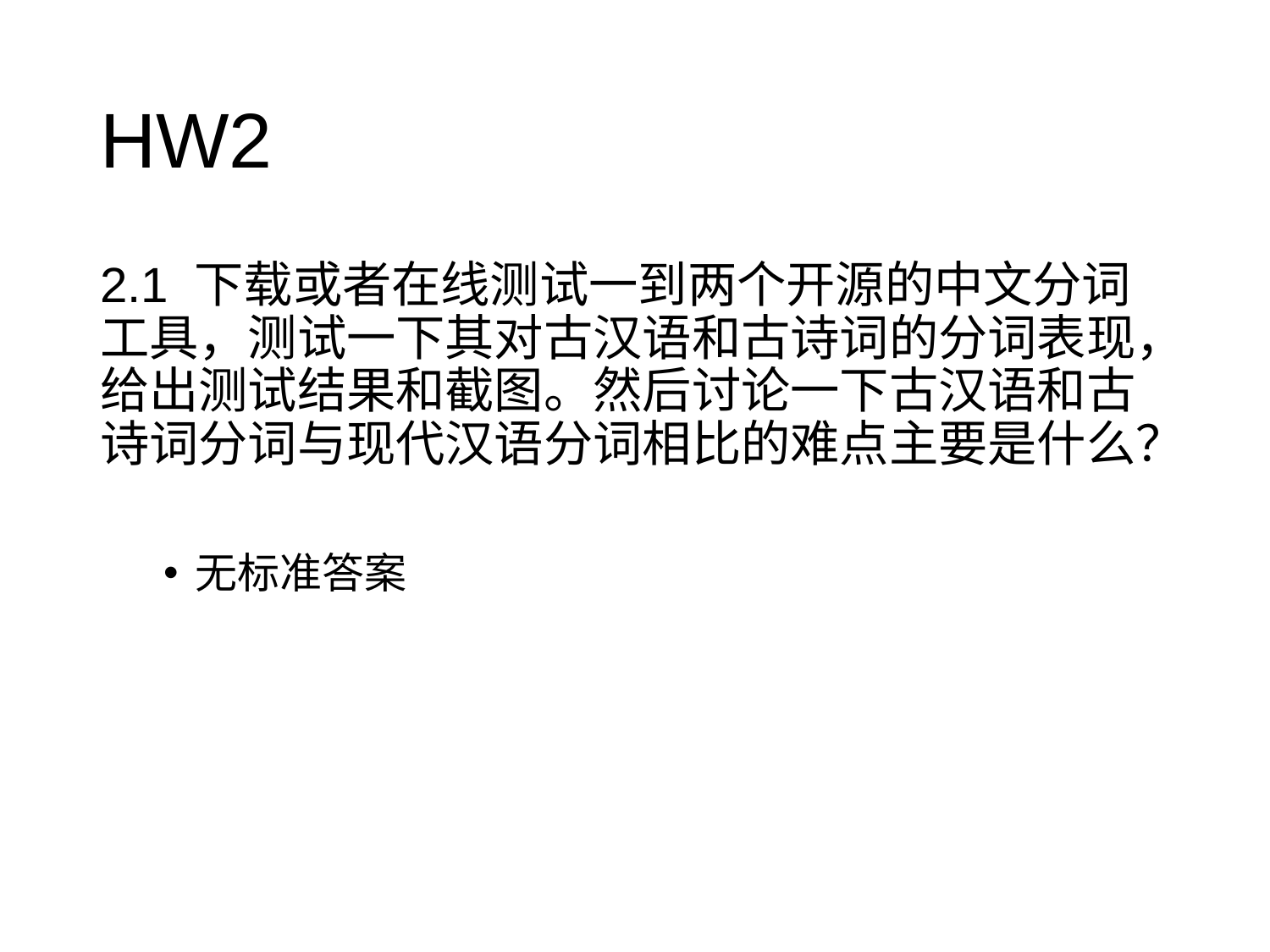

# HW2
2.1 下载或者在线测试一到两个开源的中文分词工具，测试一下其对古汉语和古诗词的分词表现，给出测试结果和截图。然后讨论一下古汉语和古诗词分词与现代汉语分词相比的难点主要是什么？

无标准答案